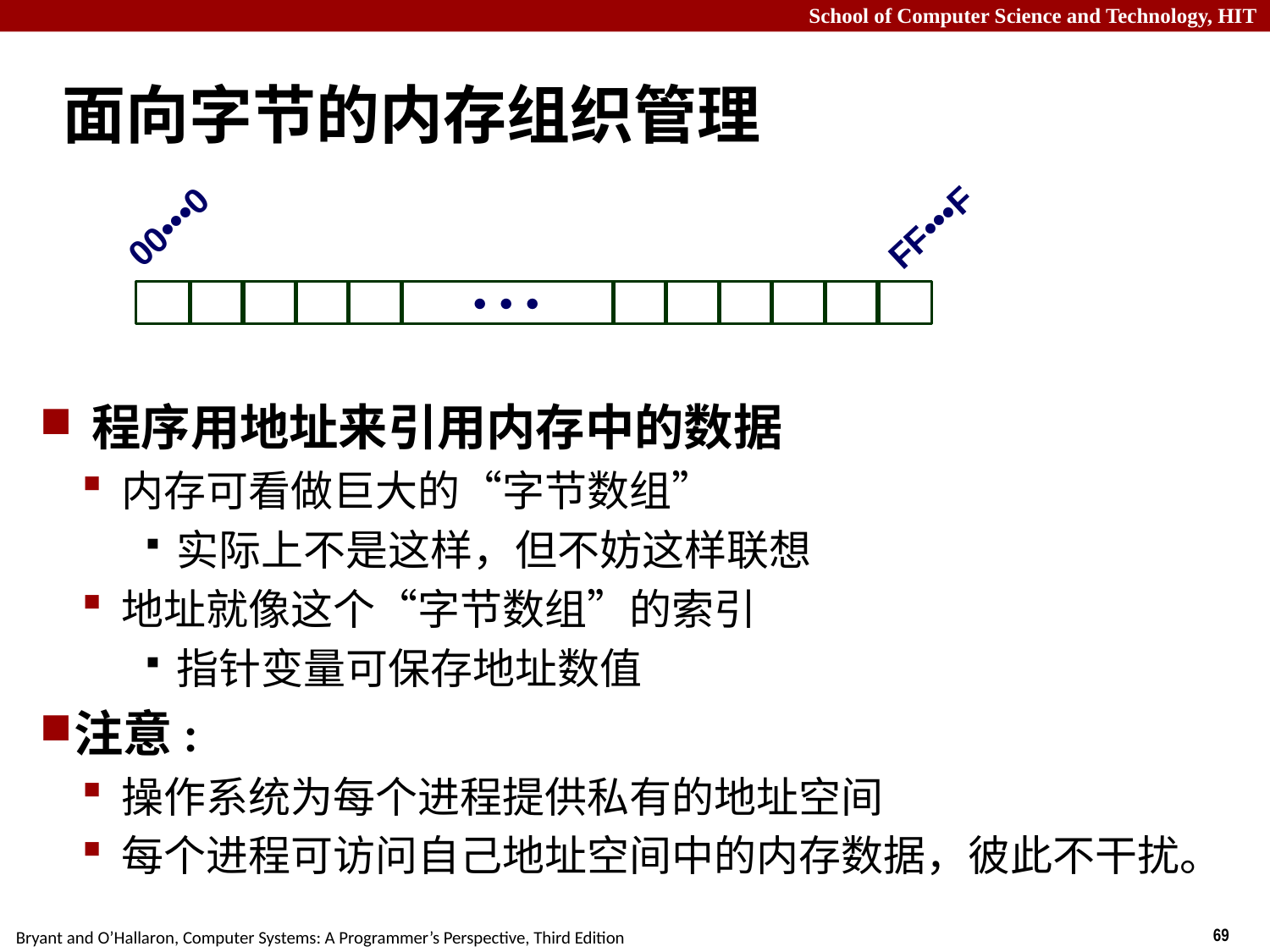

# 面向字节的内存组织管理
00•••0
FF•••F
• • •

程序用地址来引用内存中的数据
内存可看做巨大的“字节数组”
实际上不是这样，但不妨这样联想
地址就像这个“字节数组”的索引
指针变量可保存地址数值
注意:
操作系统为每个进程提供私有的地址空间
每个进程可访问自己地址空间中的内存数据，彼此不干扰。